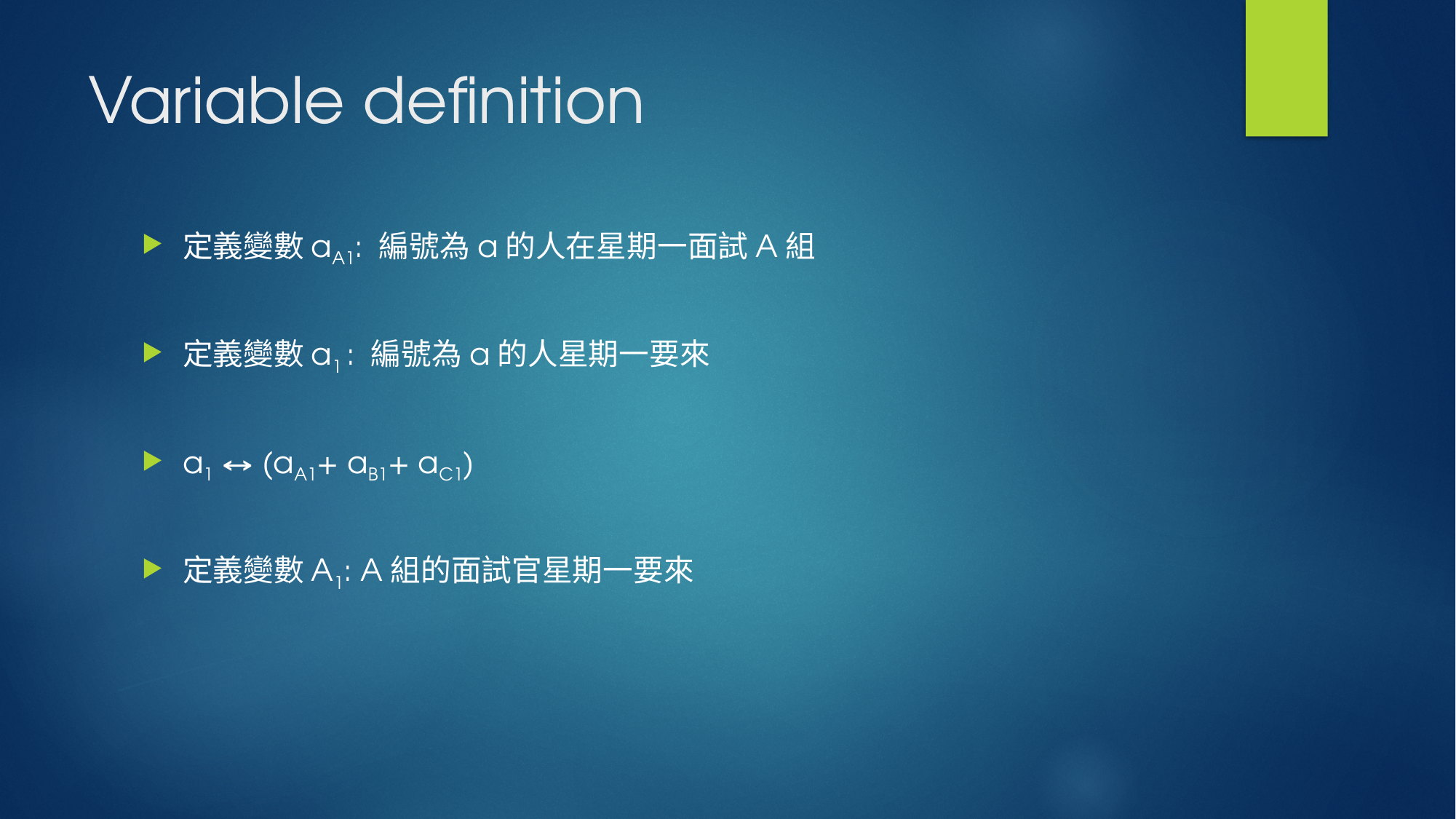

# Variable definition
定義變數aA1: 編號為a的人在星期一面試A組

定義變數a1 : 編號為a的人星期一要來

a1 ↔ (aA1+ aB1+ aC1)

定義變數A1: A組的面試官星期一要來